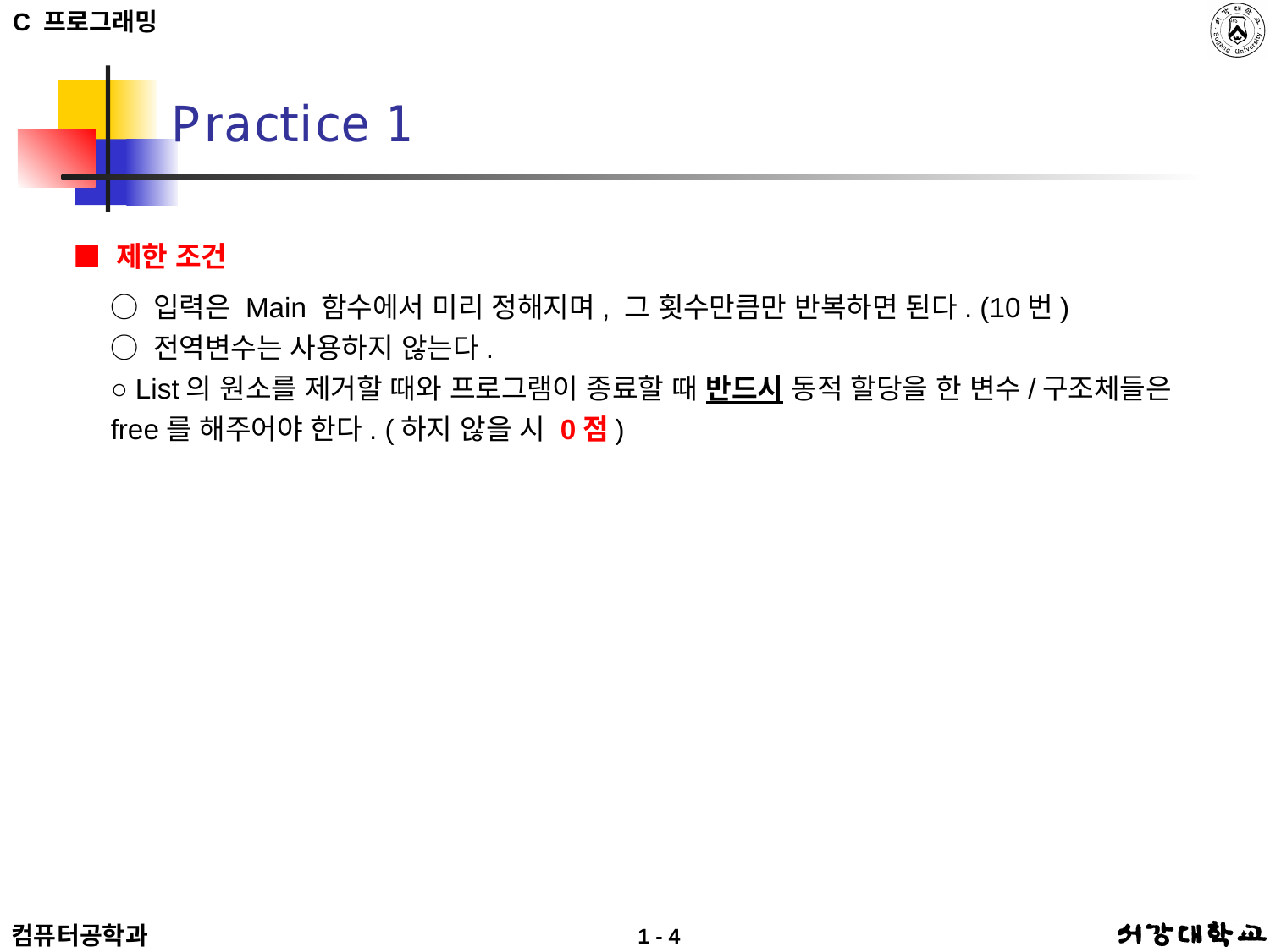

# Practice 1
■ 제한 조건
○ 입력은 Main 함수에서 미리 정해지며, 그 횟수만큼만 반복하면 된다. (10번)
○ 전역변수는 사용하지 않는다.
○ List의 원소를 제거할 때와 프로그램이 종료할 때 반드시 동적 할당을 한 변수/구조체들은 free를 해주어야 한다. (하지 않을 시 0점)

1 - 4